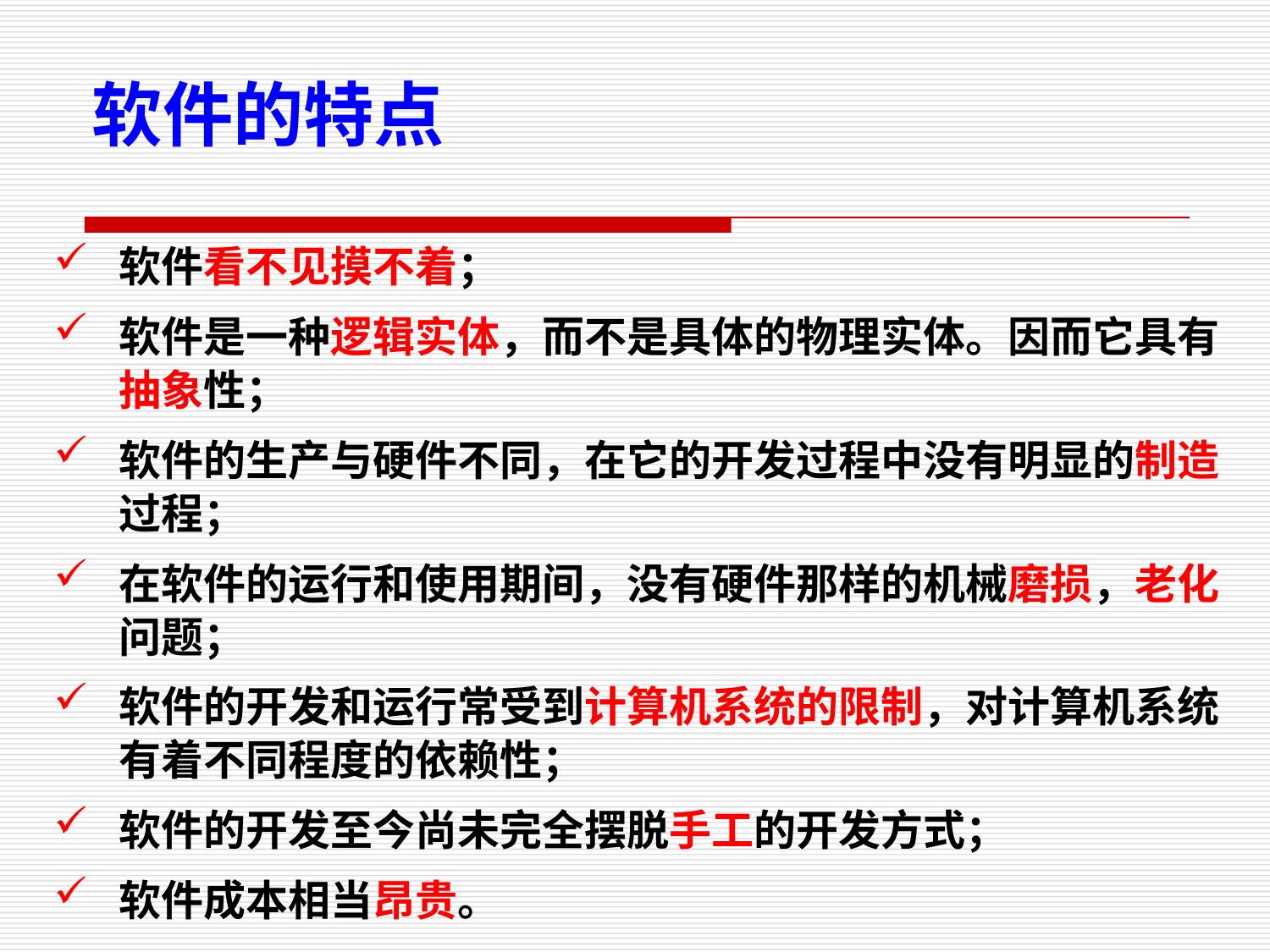

软件的特点
软件看不见摸不着；
软件是一种逻辑实体，而不是具体的物理实体。因而它具有抽象性；
软件的生产与硬件不同，在它的开发过程中没有明显的制造过程；
在软件的运行和使用期间，没有硬件那样的机械磨损，老化问题；
软件的开发和运行常受到计算机系统的限制，对计算机系统有着不同程度的依赖性；
软件的开发至今尚未完全摆脱手工的开发方式；
软件成本相当昂贵。